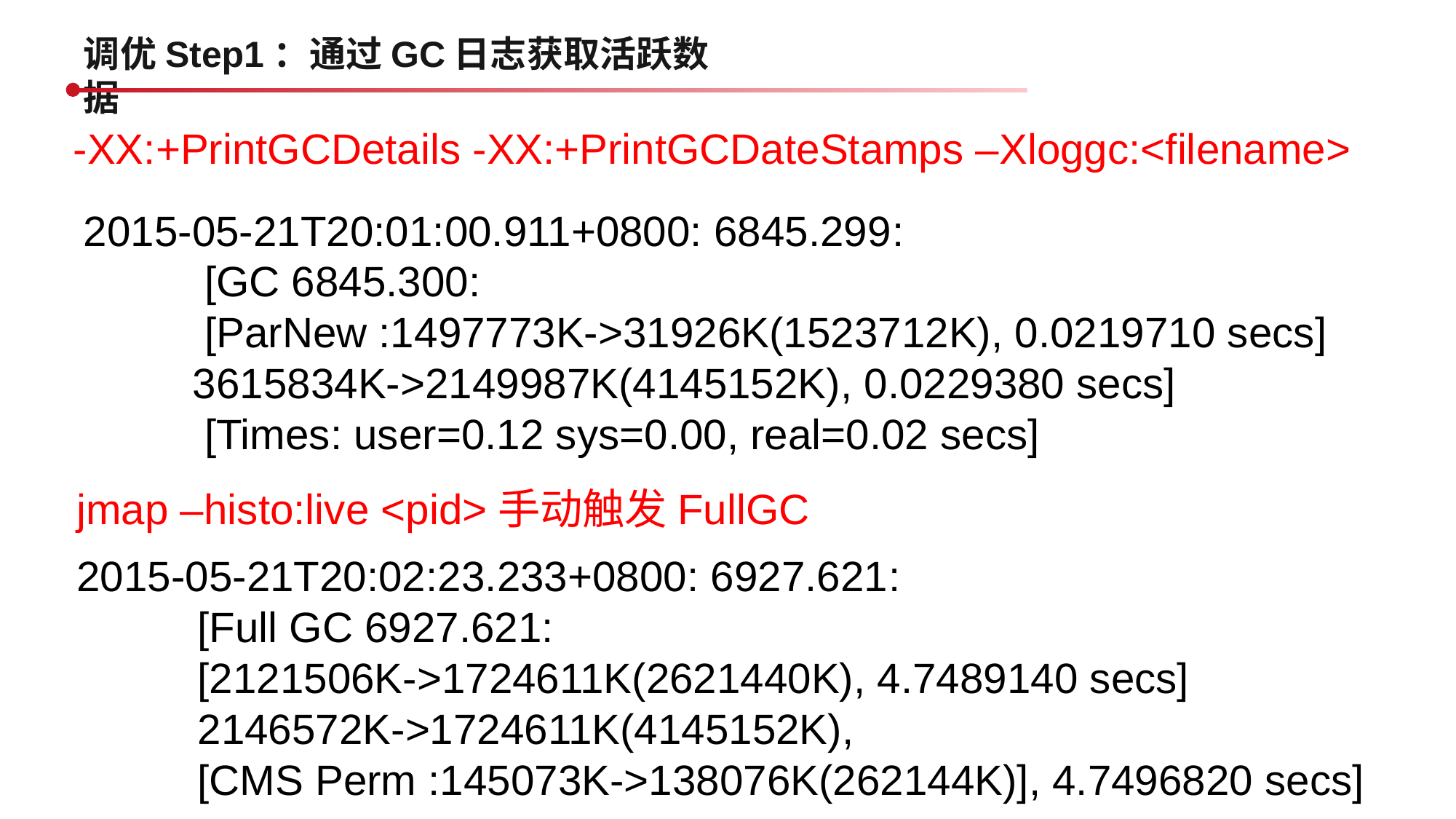

调优Step1：通过GC日志获取活跃数据

-XX:+PrintGCDetails -XX:+PrintGCDateStamps –Xloggc:<filename>
2015-05-21T20:01:00.911+0800: 6845.299:
	 [GC 6845.300:
	 [ParNew :1497773K->31926K(1523712K), 0.0219710 secs]
	3615834K->2149987K(4145152K), 0.0229380 secs]
	 [Times: user=0.12 sys=0.00, real=0.02 secs]
jmap –histo:live <pid>手动触发FullGC
2015-05-21T20:02:23.233+0800: 6927.621:
	 [Full GC 6927.621:
	 [2121506K->1724611K(2621440K), 4.7489140 secs]
	 2146572K->1724611K(4145152K),
	 [CMS Perm :145073K->138076K(262144K)], 4.7496820 secs]